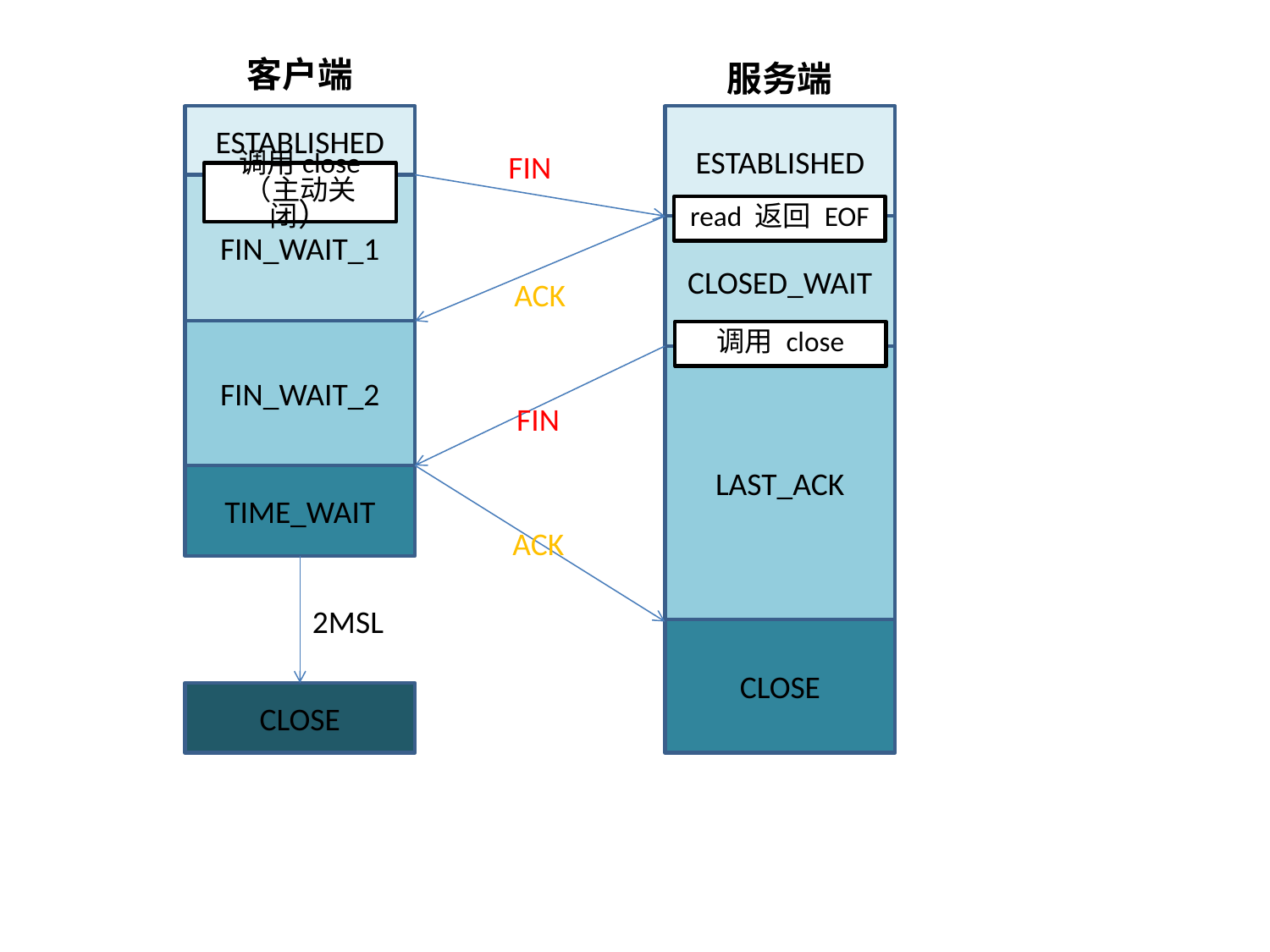

客户端
服务端
ESTABLISHED
ESTABLISHED
FIN
调用close
（主动关闭）
FIN_WAIT_1
read 返回 EOF
CLOSED_WAIT
ACK
FIN_WAIT_2
调用 close
LAST_ACK
FIN
TIME_WAIT
ACK
2MSL
CLOSE
CLOSE